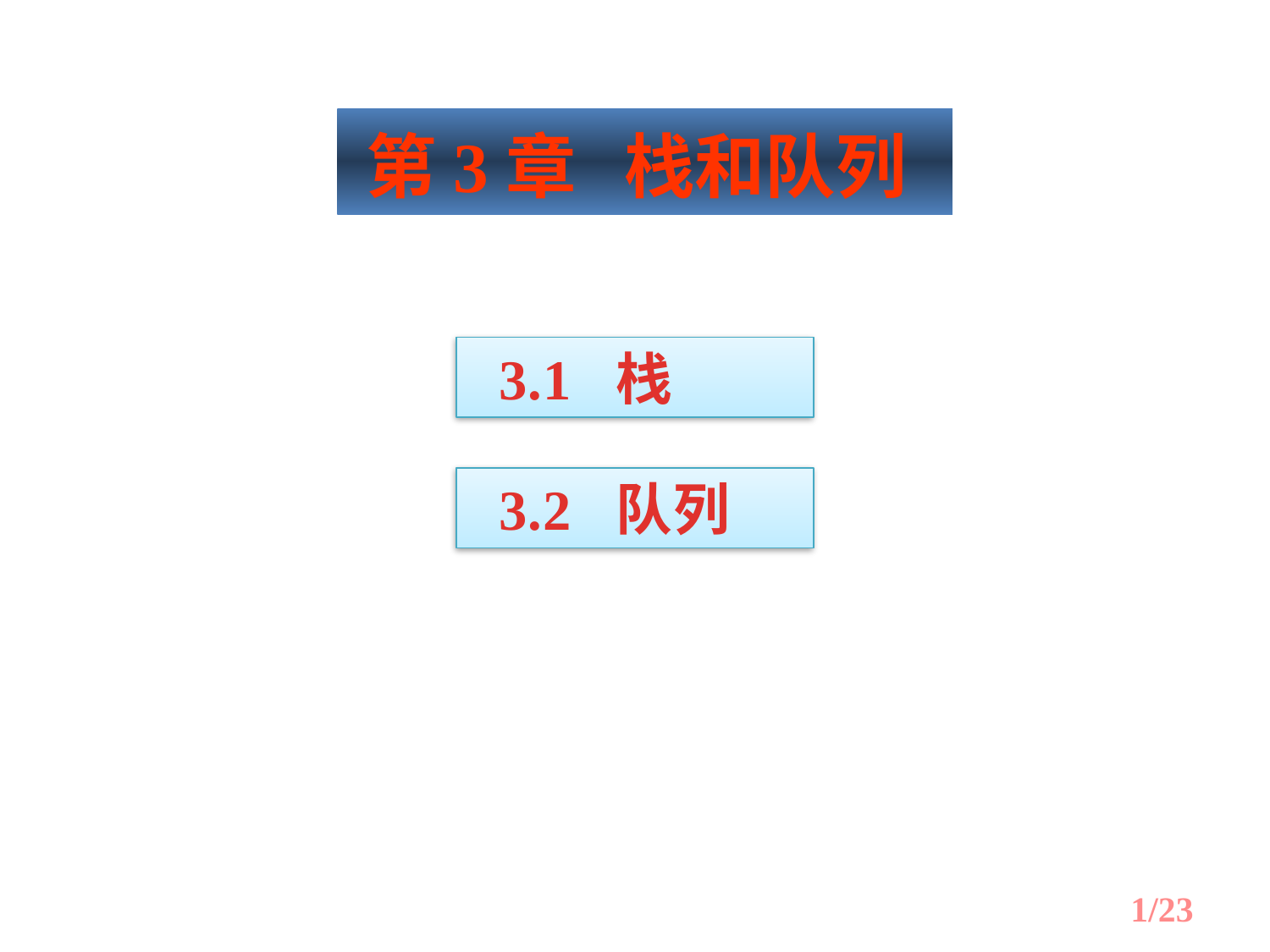

第3章   栈和队列
  3.1  栈
  3.2  队列
1/23